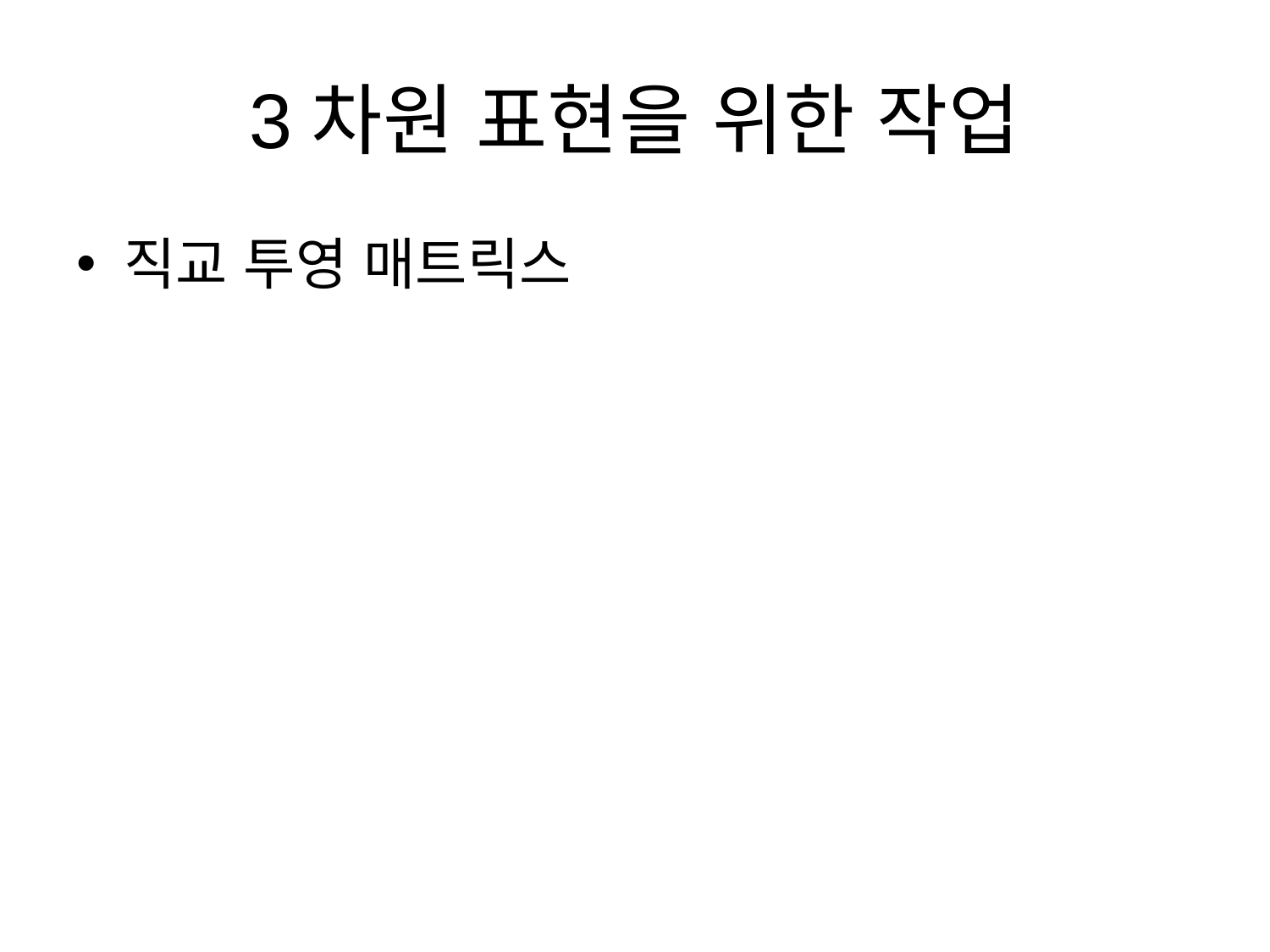

# 3차원 표현을 위한 작업
직교 투영 매트릭스